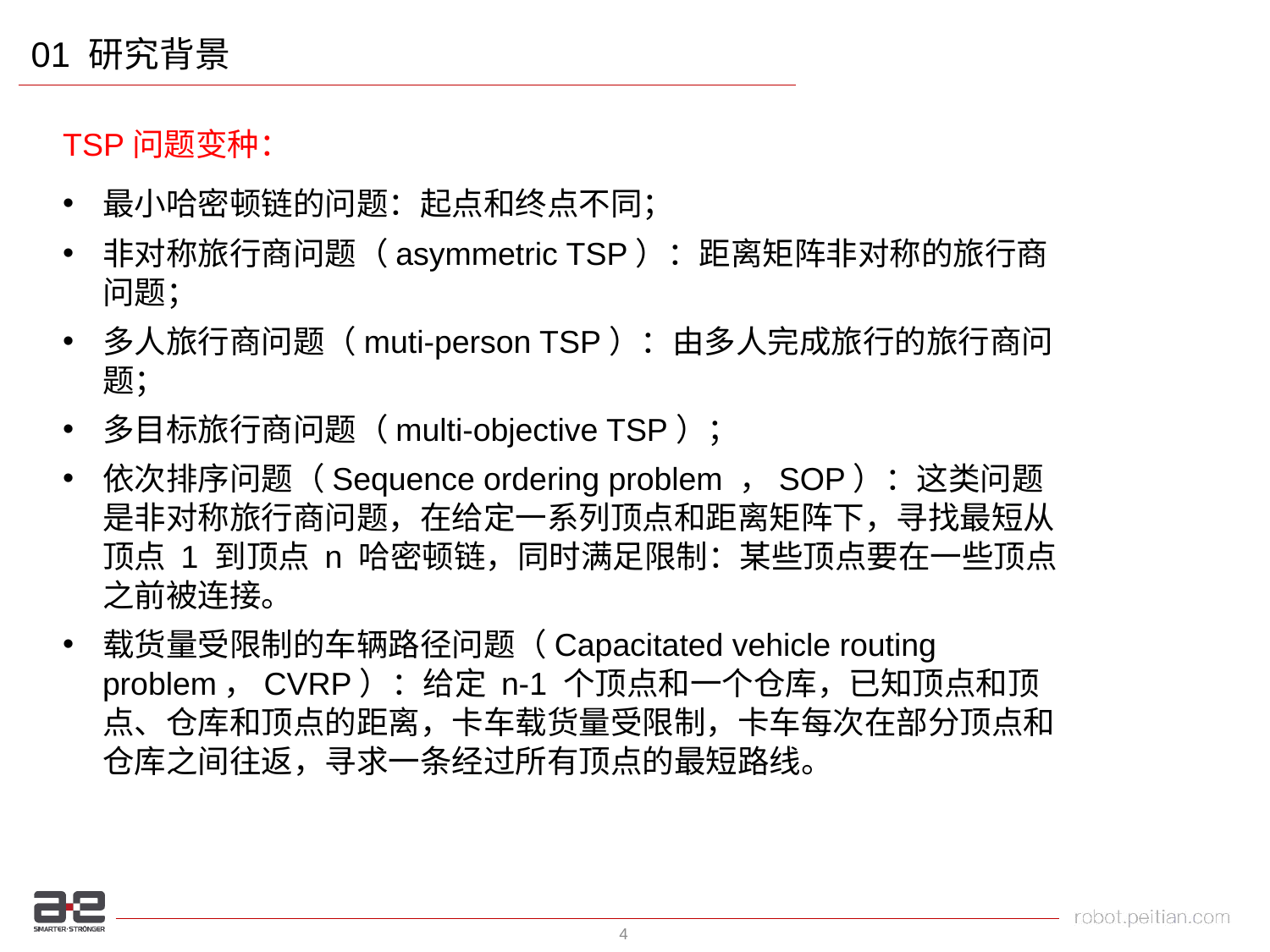

# 01 研究背景
TSP问题变种：
最小哈密顿链的问题：起点和终点不同；
非对称旅行商问题（asymmetric TSP）：距离矩阵非对称的旅行商问题；
多人旅行商问题（muti-person TSP）：由多人完成旅行的旅行商问题；
多目标旅行商问题（multi-objective TSP）；
依次排序问题（Sequence ordering problem ，SOP）：这类问题是非对称旅行商问题，在给定一系列顶点和距离矩阵下，寻找最短从顶点 1 到顶点 n 哈密顿链，同时满足限制：某些顶点要在一些顶点之前被连接。
载货量受限制的车辆路径问题（Capacitated vehicle routing problem，CVRP）：给定 n-1 个顶点和一个仓库，已知顶点和顶点、仓库和顶点的距离，卡车载货量受限制，卡车每次在部分顶点和仓库之间往返，寻求一条经过所有顶点的最短路线。

4